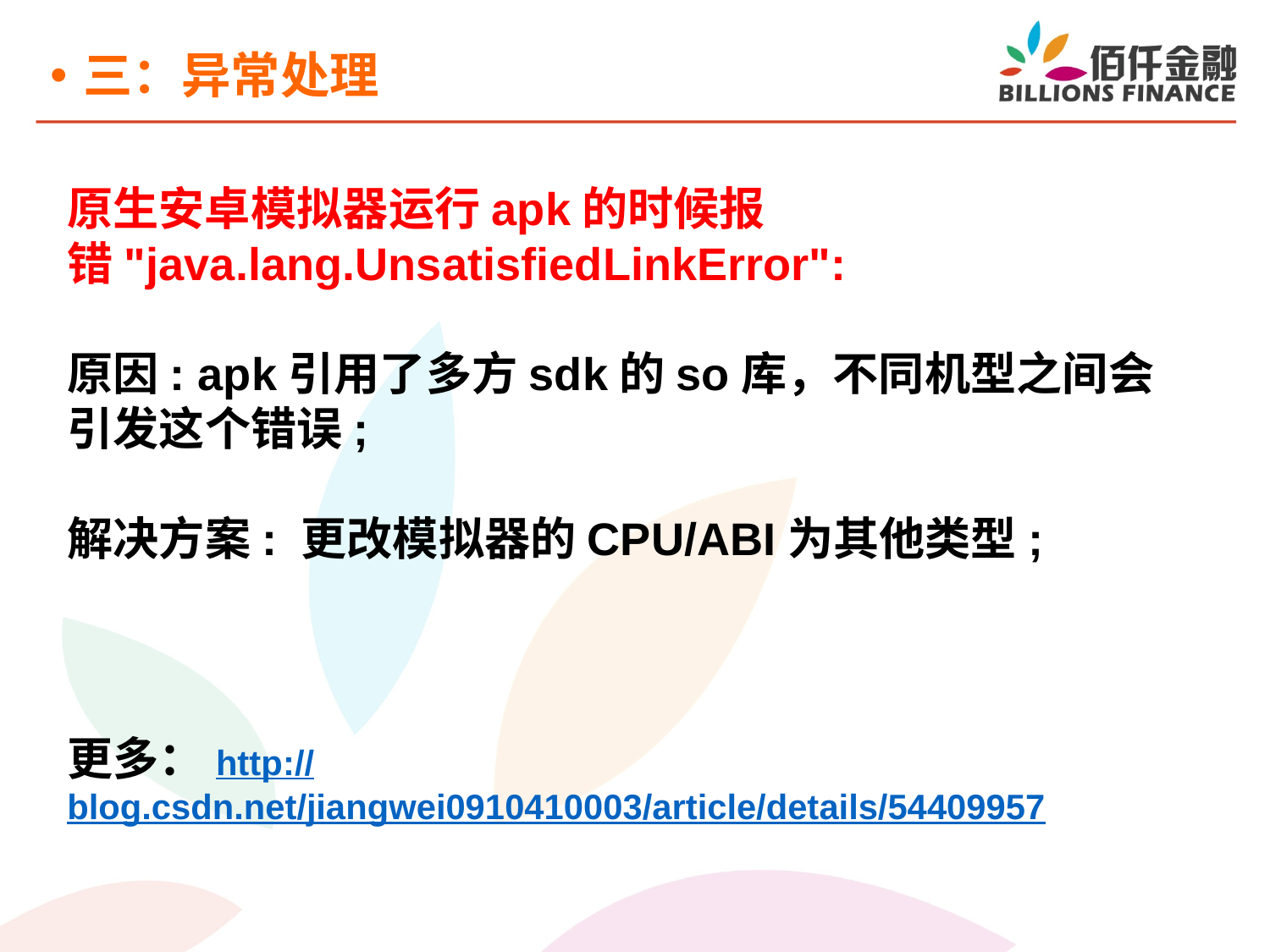

三：异常处理
原生安卓模拟器运行apk的时候报错"java.lang.UnsatisfiedLinkError":

原因: apk引用了多方sdk的so库，不同机型之间会引发这个错误;

解决方案: 更改模拟器的CPU/ABI为其他类型;

更多：http://blog.csdn.net/jiangwei0910410003/article/details/54409957